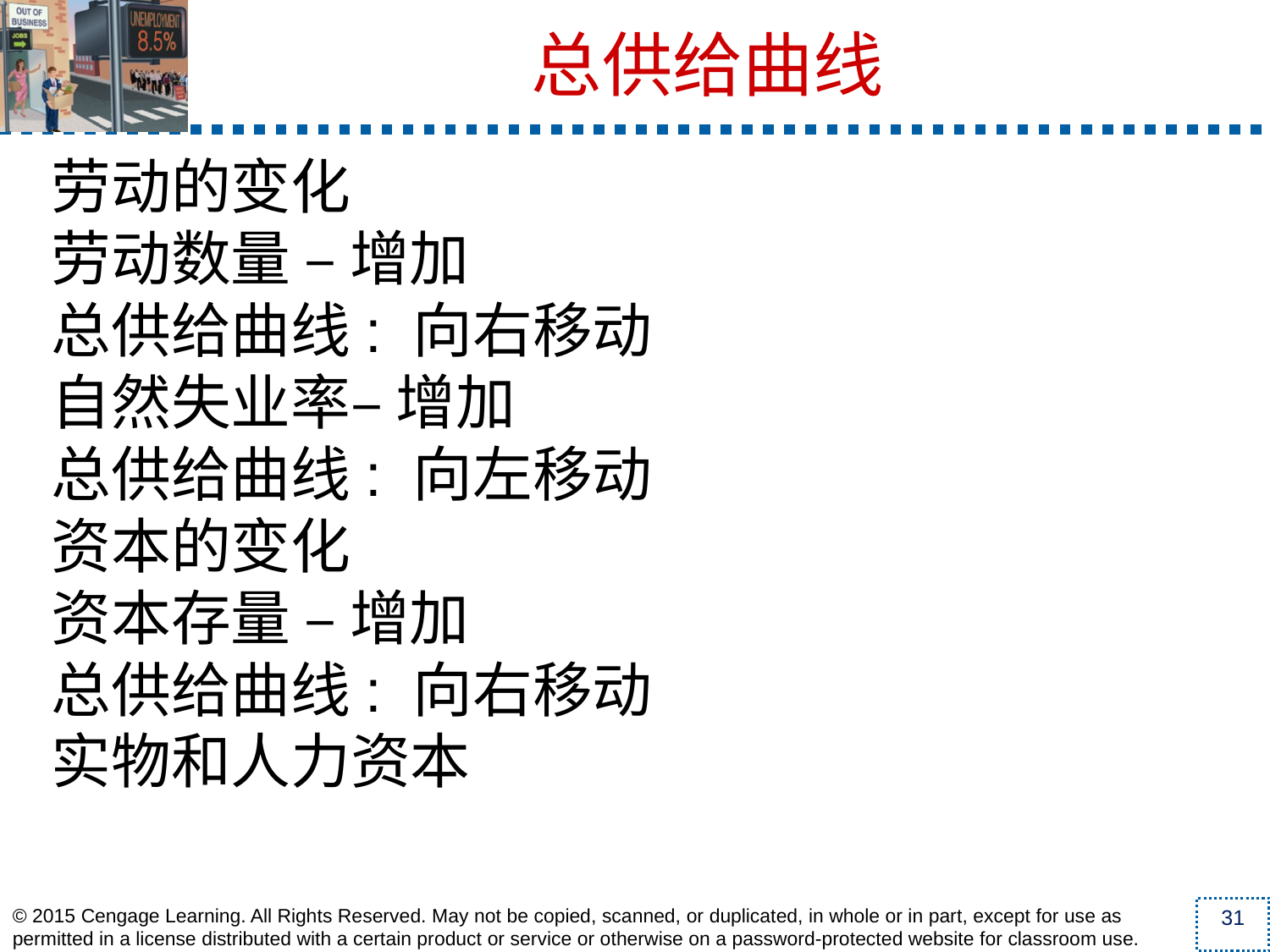

劳动的变化
劳动数量 – 增加
总供给曲线: 向右移动
自然失业率– 增加
总供给曲线: 向左移动
资本的变化
资本存量 – 增加
总供给曲线: 向右移动
实物和人力资本
总供给曲线
31
© 2015 Cengage Learning. All Rights Reserved. May not be copied, scanned, or duplicated, in whole or in part, except for use as permitted in a license distributed with a certain product or service or otherwise on a password-protected website for classroom use.